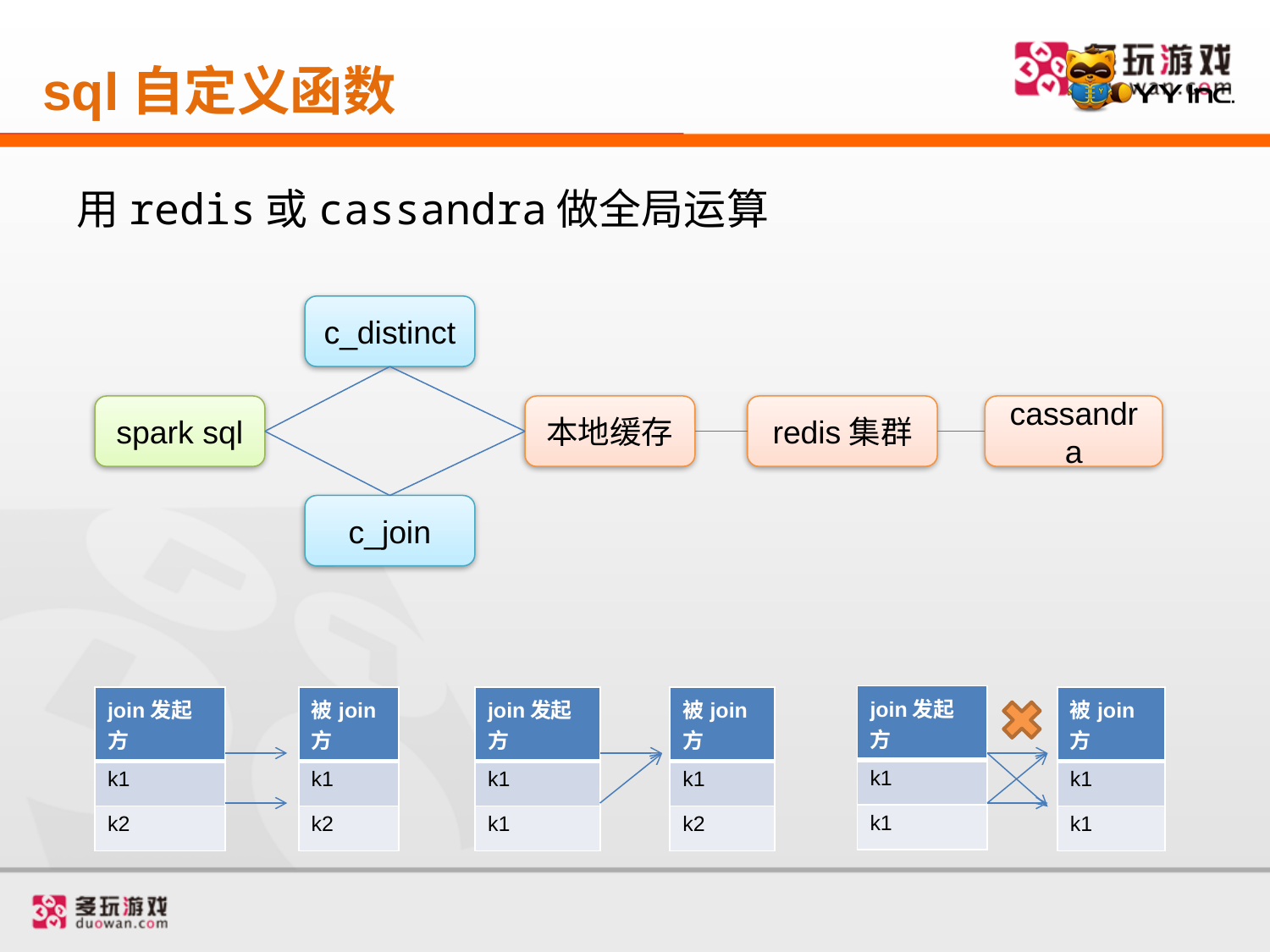

# sql自定义函数
用redis或cassandra做全局运算

c_distinct
spark sql
本地缓存
redis集群
cassandra
c_join
| join发起方 |
| --- |
| k1 |
| k1 |
| join发起方 |
| --- |
| k1 |
| k2 |
| 被join方 |
| --- |
| k1 |
| k2 |
| join发起方 |
| --- |
| k1 |
| k1 |
| 被join方 |
| --- |
| k1 |
| k2 |
| 被join方 |
| --- |
| k1 |
| k1 |